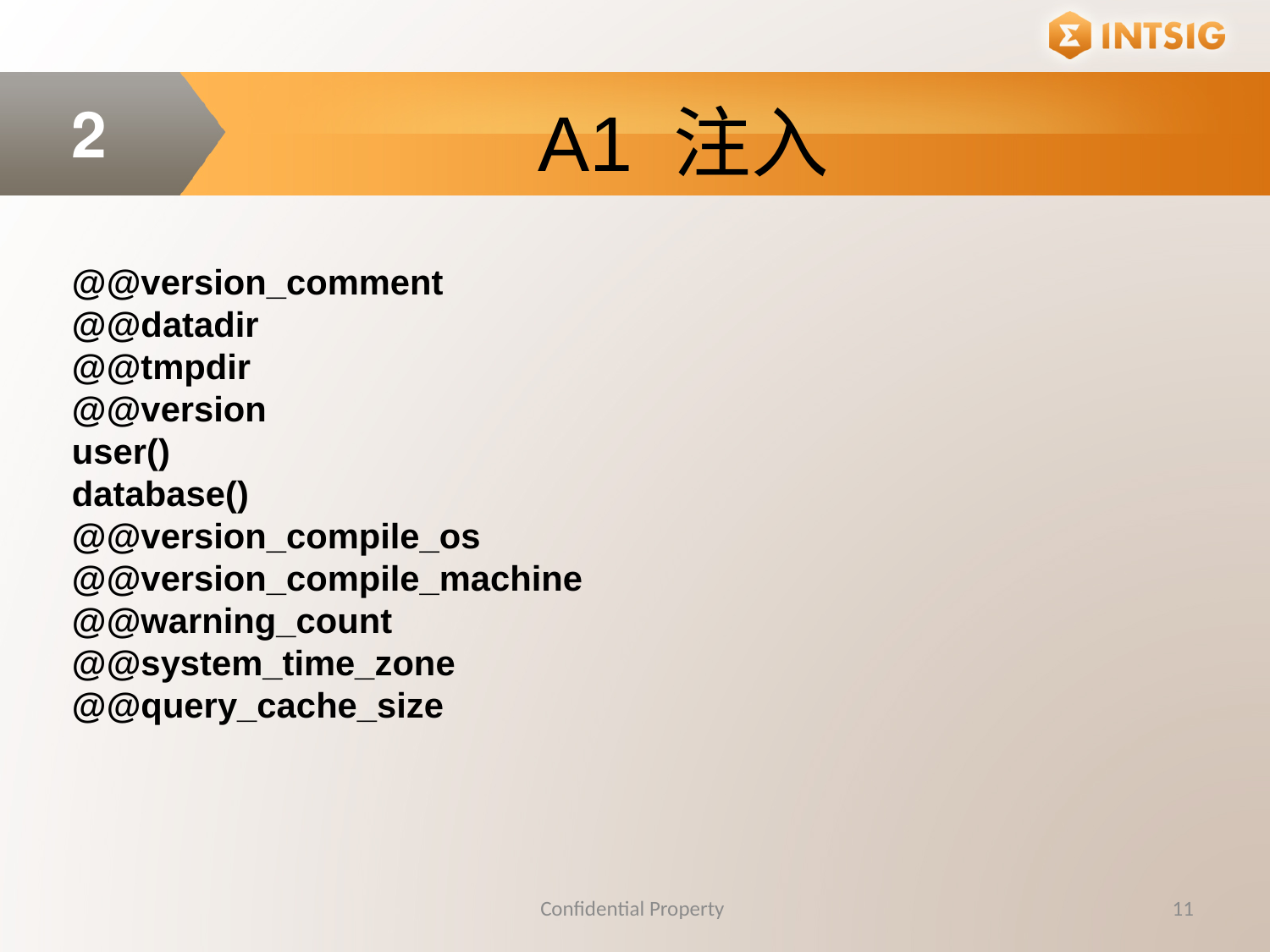

A1 注入
2
@@version_comment
@@datadir
@@tmpdir
@@version
user()
database()
@@version_compile_os
@@version_compile_machine
@@warning_count
@@system_time_zone
@@query_cache_size
Confidential Property
11